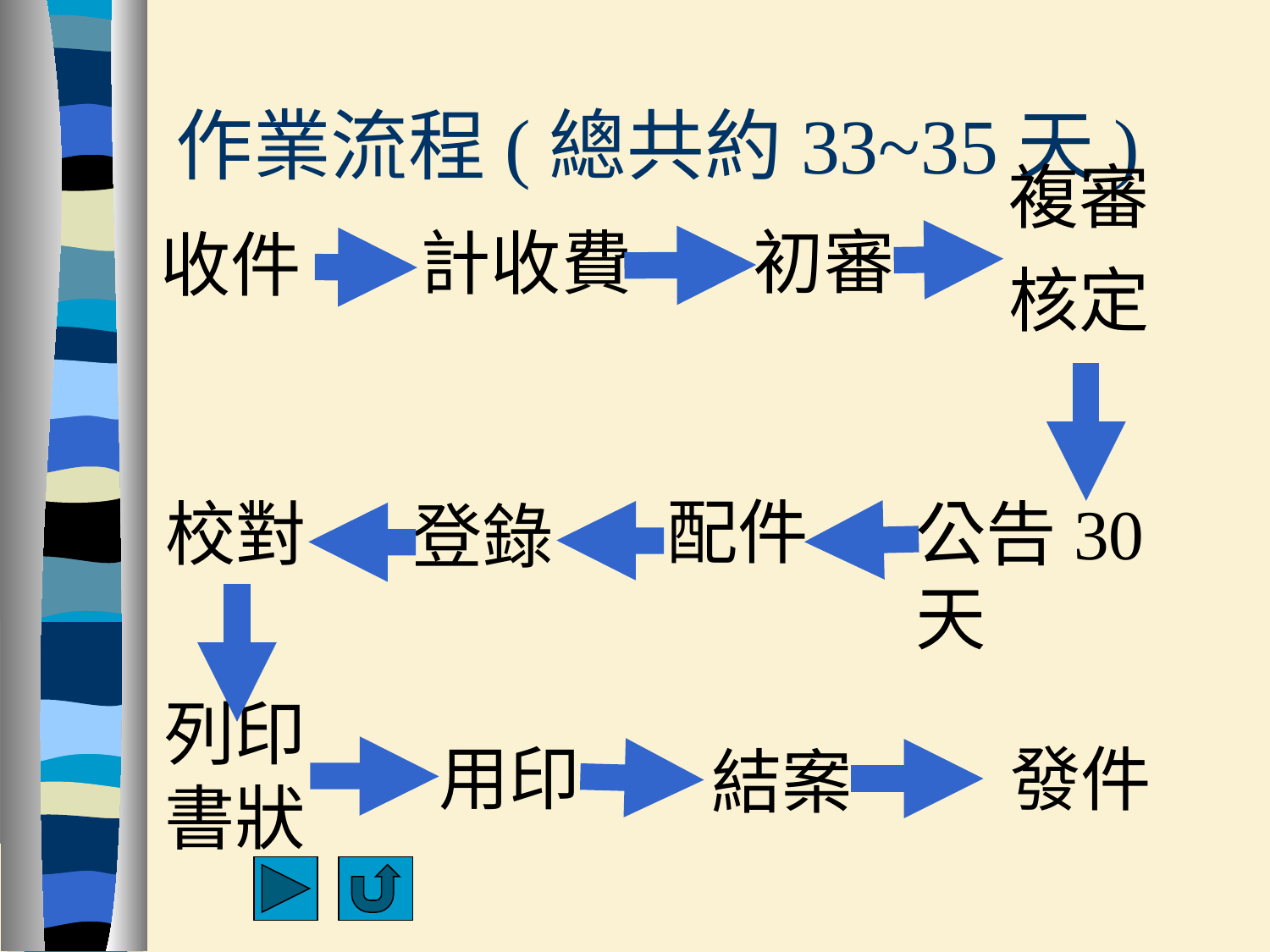

# 作業流程(總共約33~35天)
複審
核定
初審
計收費
收件

配件
校對
公告30天
登錄

列印書狀
用印
發件
結案